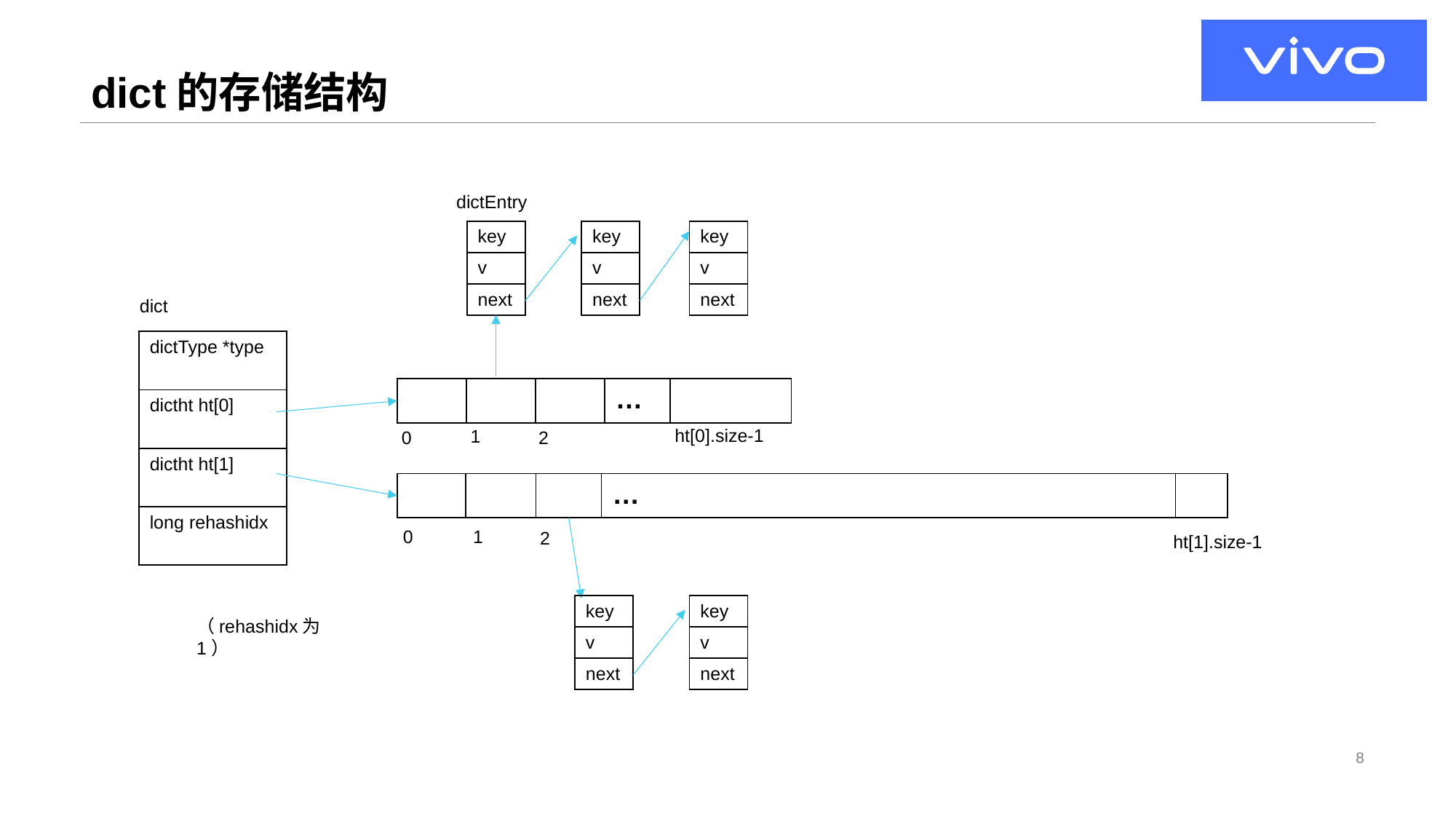

# dict的存储结构
dictEntry
| key |
| --- |
| v |
| next |
| key |
| --- |
| v |
| next |
| key |
| --- |
| v |
| next |
dict
| dictType \*type |
| --- |
| dictht ht[0] |
| dictht ht[1] |
| long rehashidx |
|  |  |  | … |  |
| --- | --- | --- | --- | --- |
ht[0].size-1
1
0
2
|  |  |  | … |  |
| --- | --- | --- | --- | --- |
1
0
2
ht[1].size-1
| key |
| --- |
| v |
| next |
| key |
| --- |
| v |
| next |
（rehashidx为1）
8